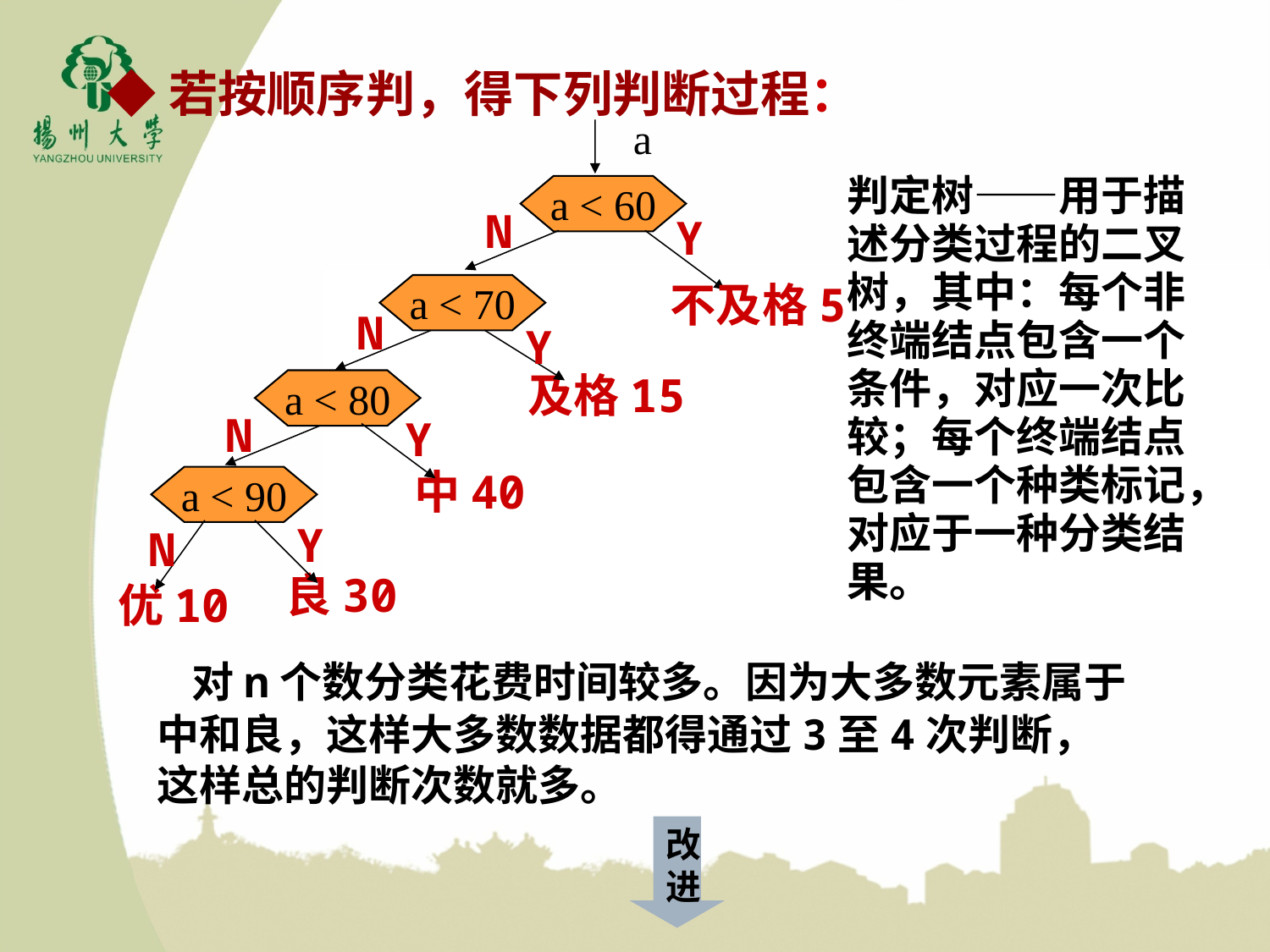

◆若按顺序判，得下列判断过程：
a

a < 60
N
Y

不及格5
a < 70
N
Y

及格15
a < 80
N
Y

中40
a < 90
Y
N

良30
优10
判定树——用于描述分类过程的二叉树，其中：每个非终端结点包含一个条件，对应一次比较；每个终端结点包含一个种类标记，对应于一种分类结果。
  对n个数分类花费时间较多。因为大多数元素属于中和良，这样大多数数据都得通过3至4次判断，这样总的判断次数就多。
改进